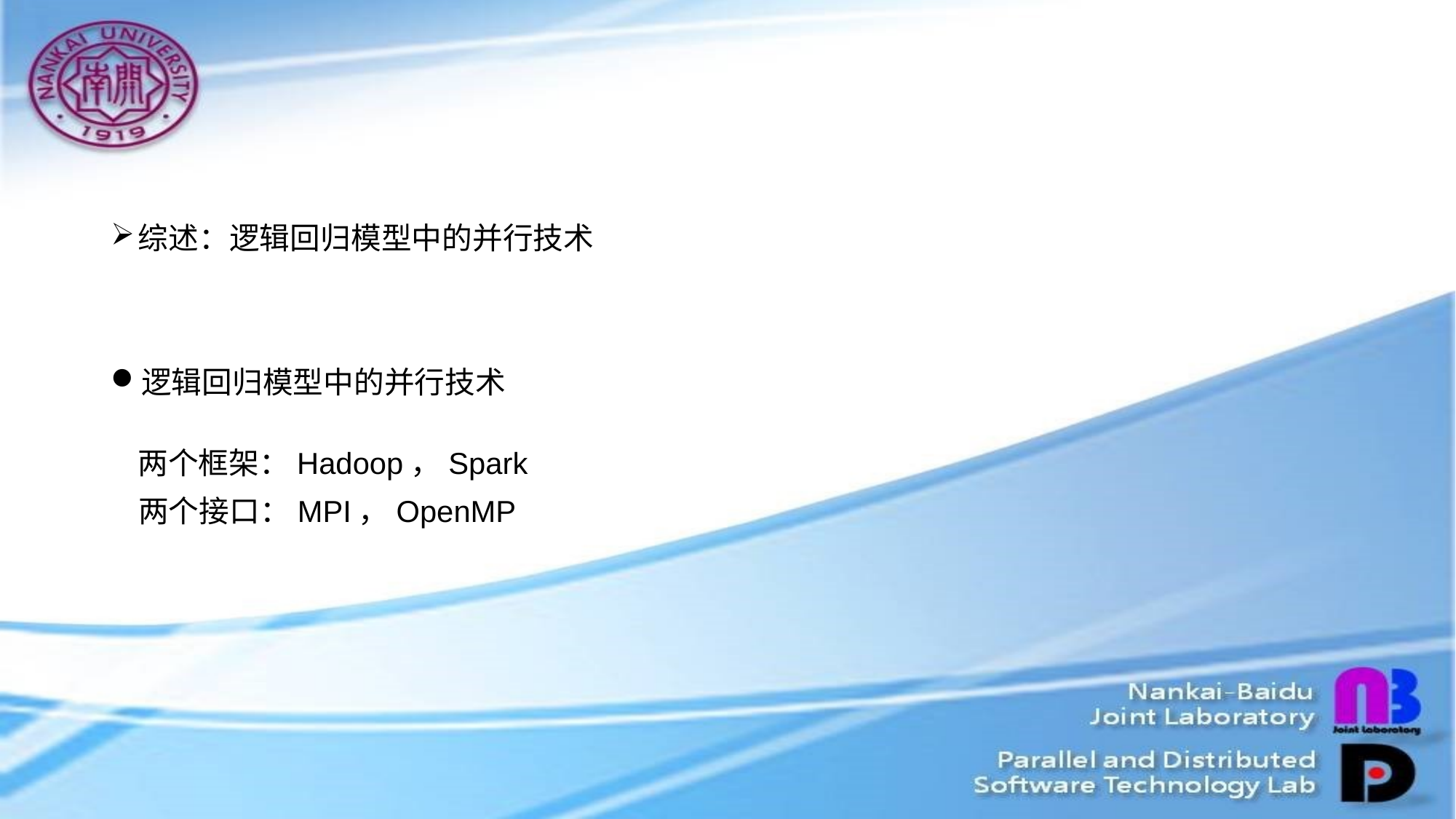

#
综述：逻辑回归模型中的并行技术

逻辑回归模型中的并行技术

      两个框架：Hadoop，Spark
   两个接口：MPI，OpenMP